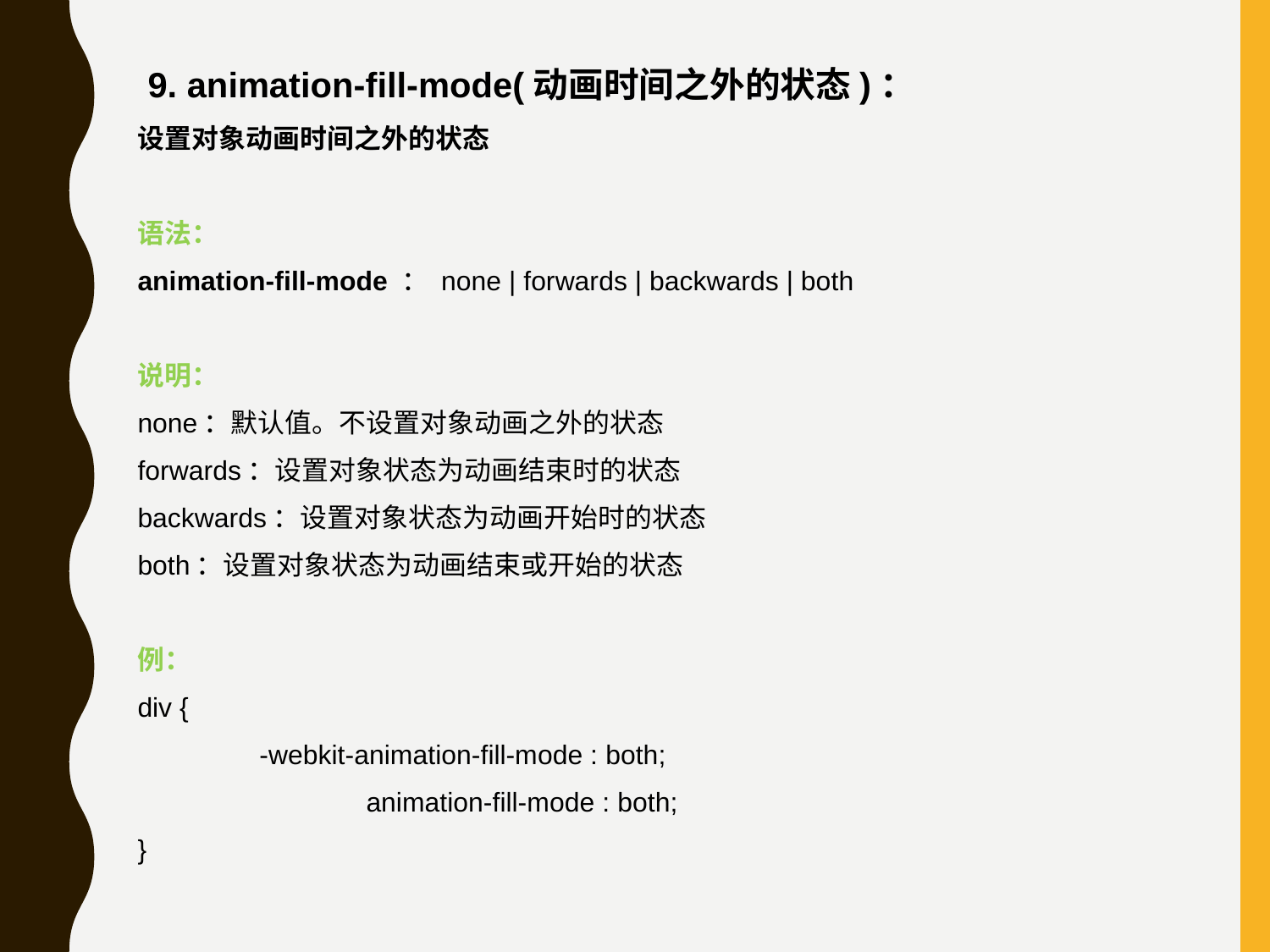

9. animation-fill-mode(动画时间之外的状态)：
设置对象动画时间之外的状态

语法：
animation-fill-mode ： none | forwards | backwards | both

说明：
none：默认值。不设置对象动画之外的状态
forwards：设置对象状态为动画结束时的状态
backwards：设置对象状态为动画开始时的状态
both：设置对象状态为动画结束或开始的状态

例：
div {
	-webkit-animation-fill-mode : both;
	              animation-fill-mode : both;
}